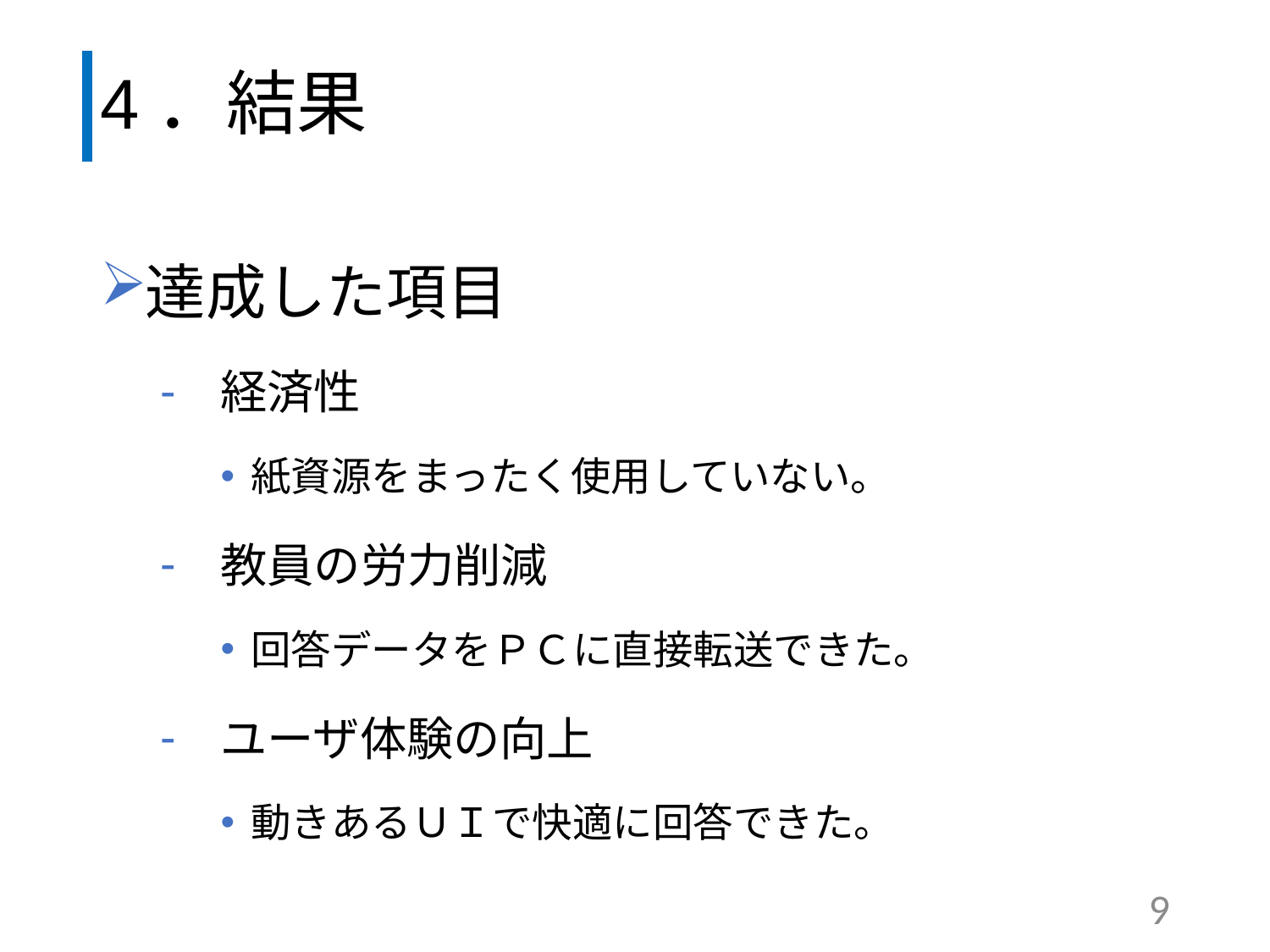

# 4．結果
達成した項目
経済性
紙資源をまったく使用していない。
教員の労力削減
回答データをＰＣに直接転送できた。
ユーザ体験の向上
動きあるＵＩで快適に回答できた。

9